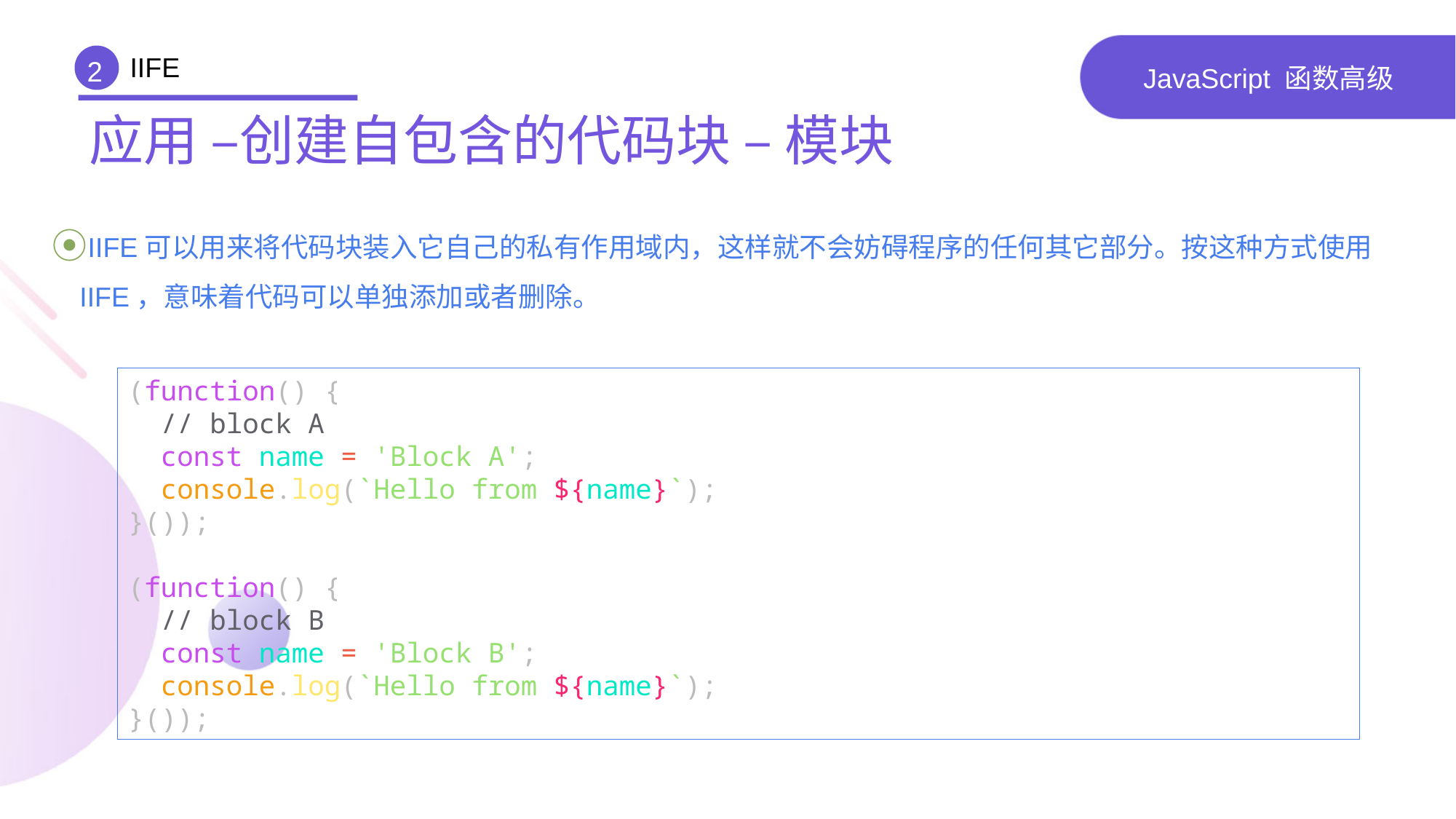

IIFE
2
# JavaScript 函数高级
应用 –创建自包含的代码块 – 模块
IIFE可以用来将代码块装入它自己的私有作用域内，这样就不会妨碍程序的任何其它部分。按这种方式使用IIFE，意味着代码可以单独添加或者删除。
(function() {
  // block A
  const name = 'Block A';
  console.log(`Hello from ${name}`);
}());
(function() {
  // block B
  const name = 'Block B';
  console.log(`Hello from ${name}`);
}());